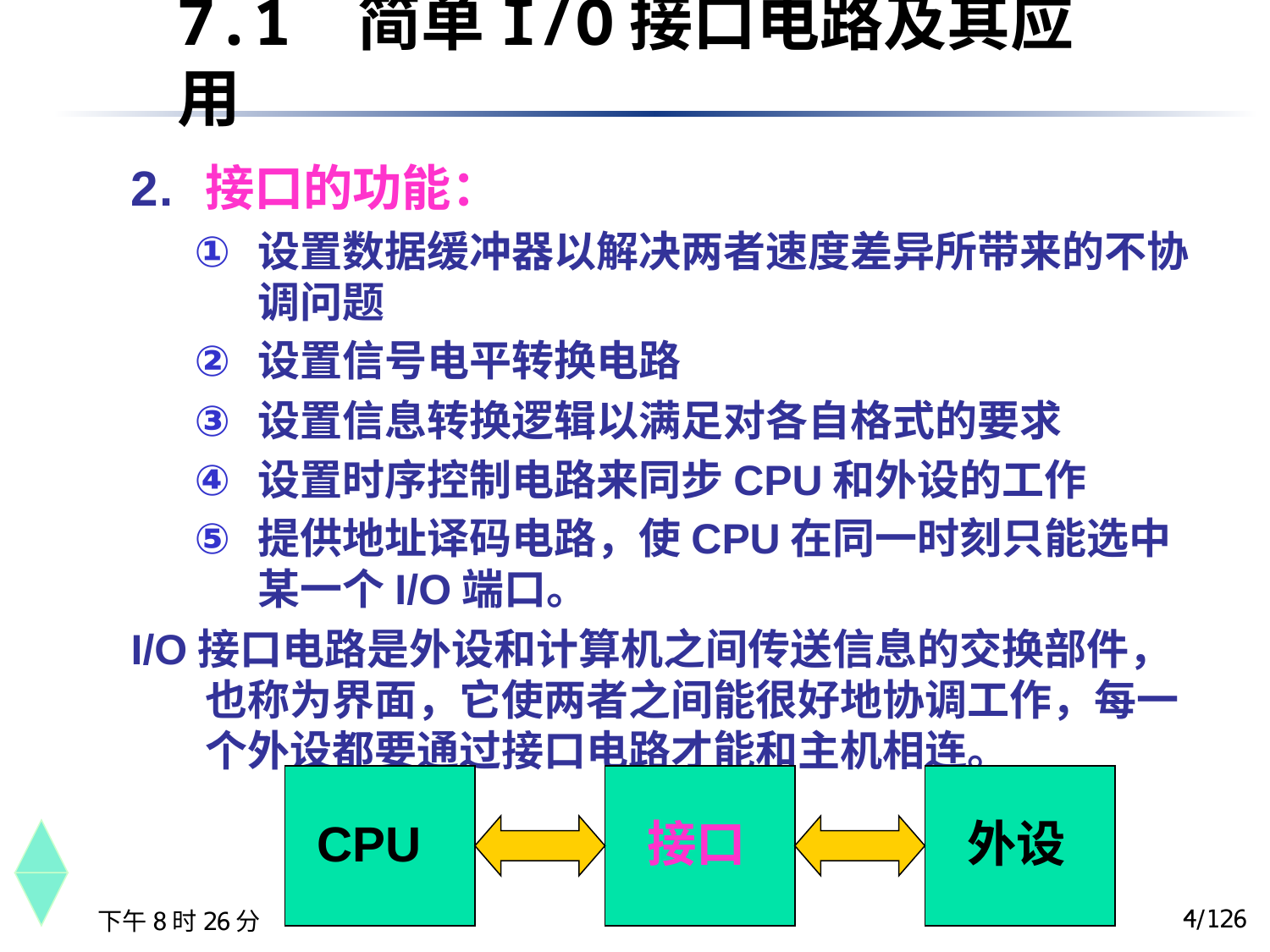

7.1	 简单I/O接口电路及其应用
接口的功能：
设置数据缓冲器以解决两者速度差异所带来的不协调问题
设置信号电平转换电路
设置信息转换逻辑以满足对各自格式的要求
设置时序控制电路来同步CPU和外设的工作
提供地址译码电路，使CPU在同一时刻只能选中某一个I/O端口。
I/O接口电路是外设和计算机之间传送信息的交换部件，也称为界面，它使两者之间能很好地协调工作，每一个外设都要通过接口电路才能和主机相连。

CPU

接口

外设

4/126
下午8时26分